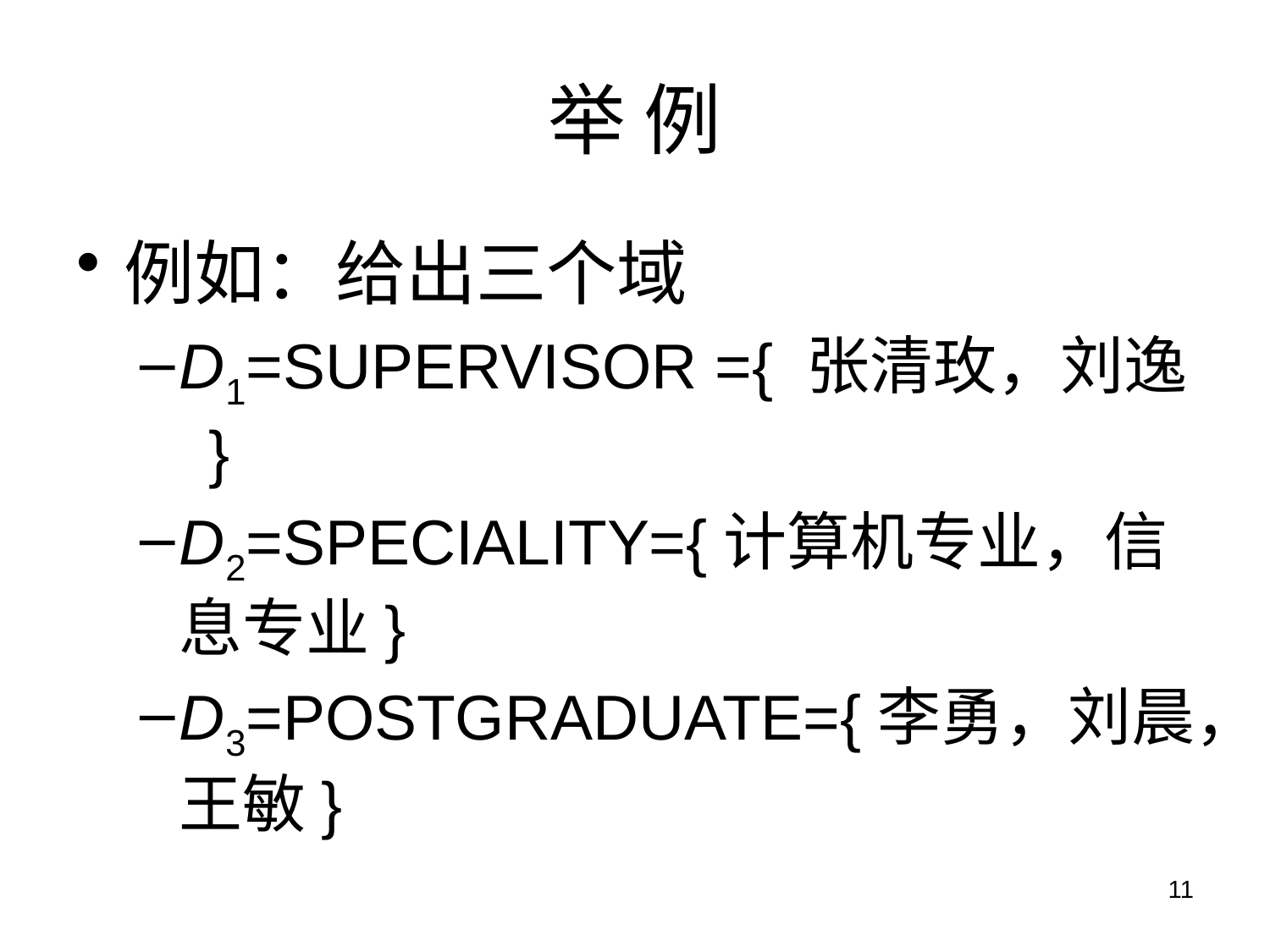

# 举 例
例如：给出三个域
D1=SUPERVISOR ={ 张清玫，刘逸 }
D2=SPECIALITY={计算机专业，信息专业}
D3=POSTGRADUATE={李勇，刘晨，王敏}

11